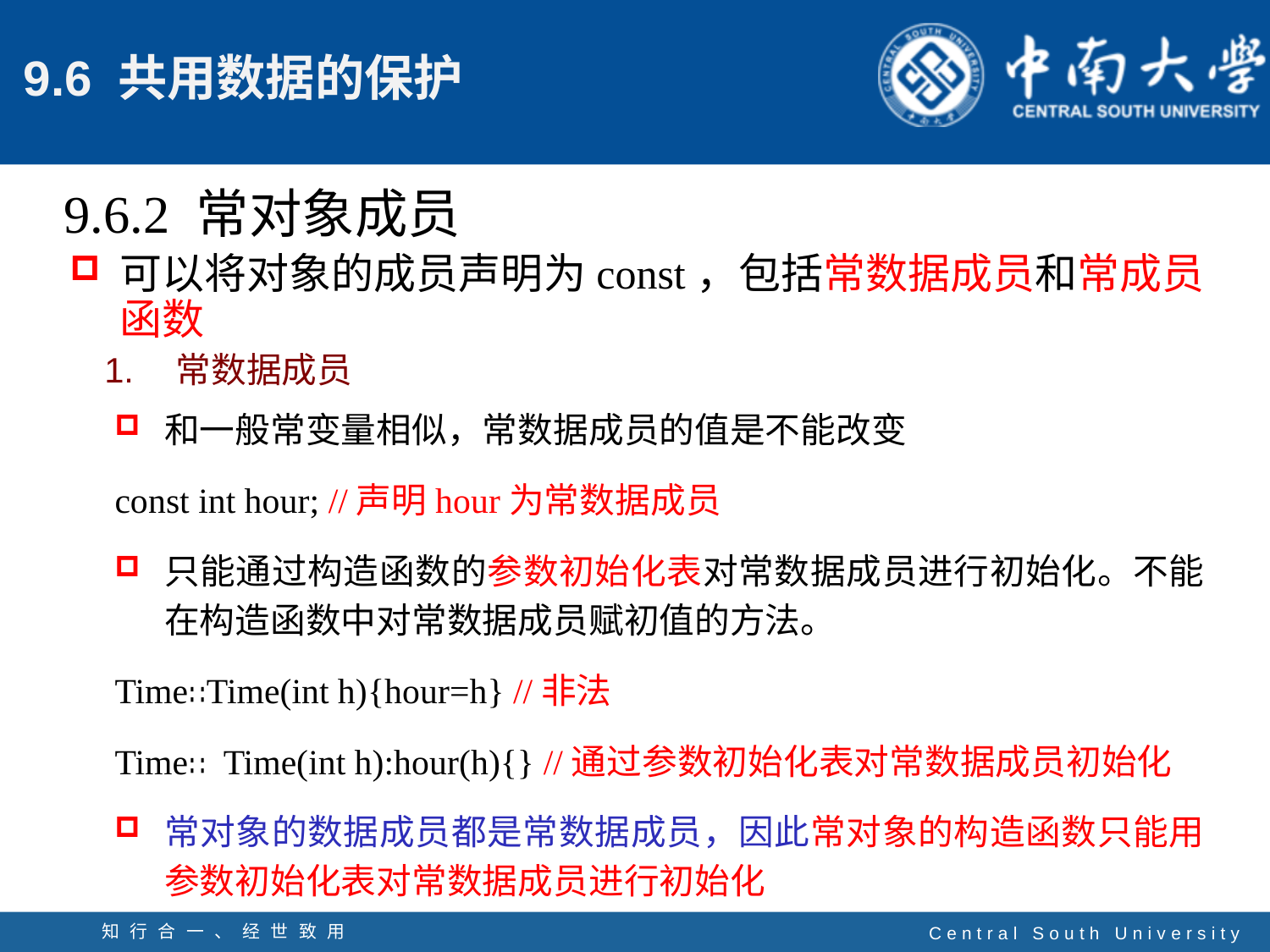

9.6.2 常对象成员
可以将对象的成员声明为const，包括常数据成员和常成员函数
常数据成员
和一般常变量相似，常数据成员的值是不能改变
const int hour; //声明hour为常数据成员
只能通过构造函数的参数初始化表对常数据成员进行初始化。不能在构造函数中对常数据成员赋初值的方法。
Time∷Time(int h){hour=h} //非法
Time∷Time(int h):hour(h){} //通过参数初始化表对常数据成员初始化
常对象的数据成员都是常数据成员，因此常对象的构造函数只能用参数初始化表对常数据成员进行初始化

知行合一、经世致用
自强不息 厚德载物
Central South University